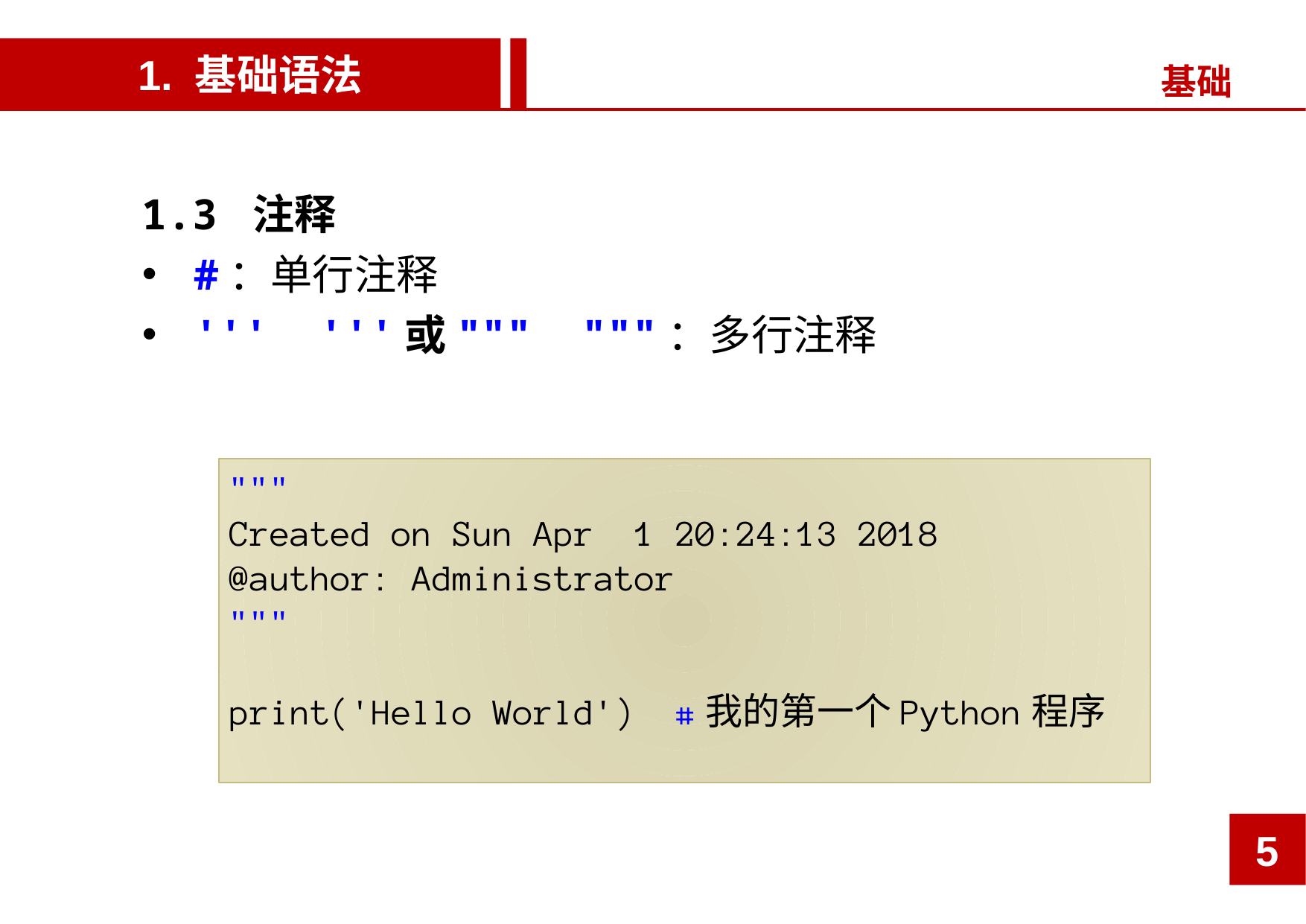

1. 基础语法

基础
1.3 注释
 #：单行注释
 '''  '''或"""  """：多行注释

"""
Created on Sun Apr  1 20:24:13 2018
@author: Administrator
"""

print('Hello World')  #我的第一个Python程序

5